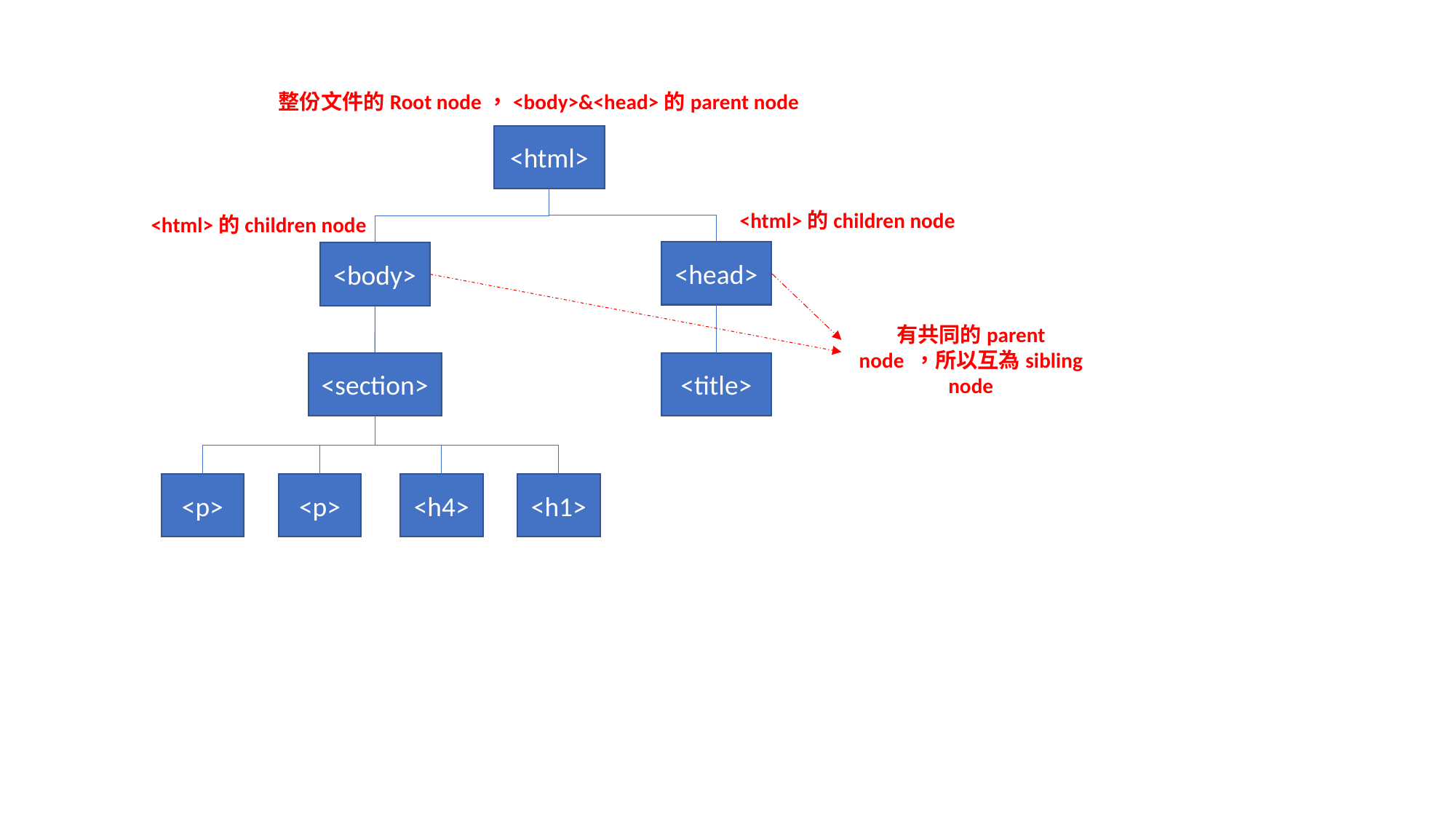

整份文件的Root node，<body>&<head>的parent node
<html>
<html>的children node
<html>的children node
<head>
<body>
有共同的parent node ，所以互為sibling node
<section>
<title>
<h4>
<h1>
<p>
<p>